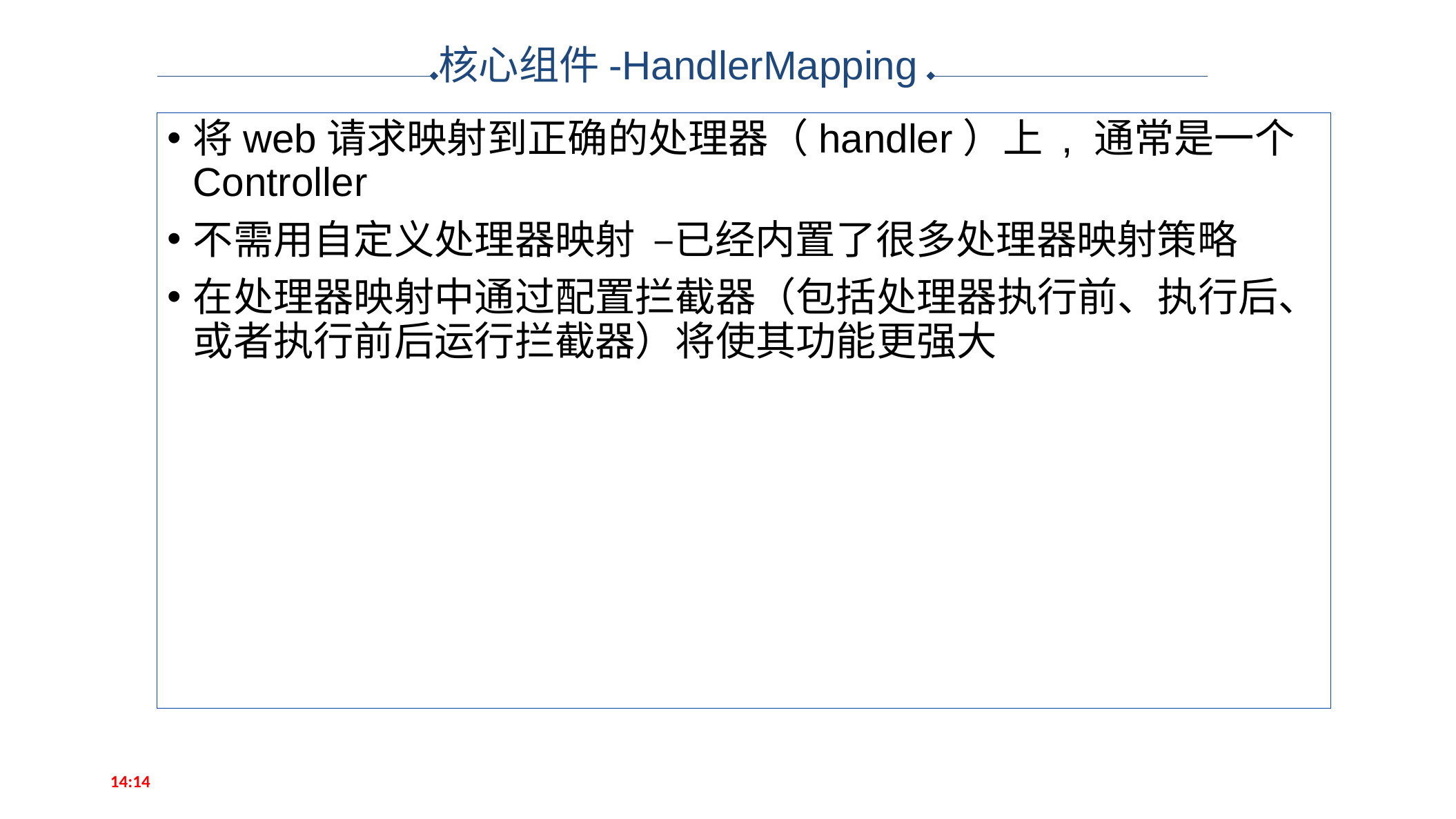

核心组件-HandlerMapping
将web请求映射到正确的处理器（handler）上 , 通常是一个 Controller
不需用自定义处理器映射  –已经内置了很多处理器映射策略
在处理器映射中通过配置拦截器（包括处理器执行前、执行后、或者执行前后运行拦截器）将使其功能更强大
14:14